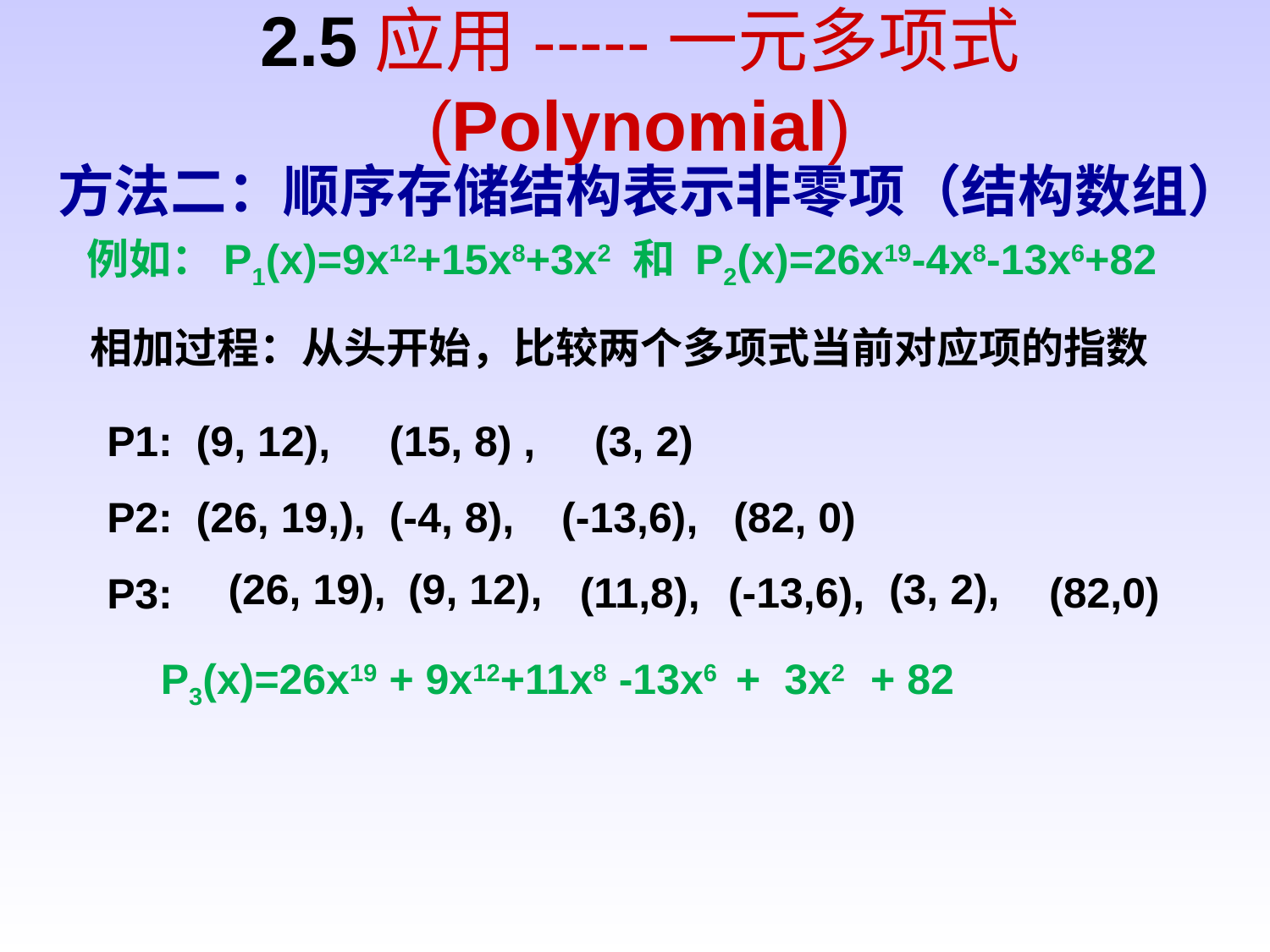

# 2.5应用-----一元多项式 (Polynomial)
方法二：顺序存储结构表示非零项（结构数组）
例如：P1(x)=9x12+15x8+3x2 和 P2(x)=26x19-4x8-13x6+82
相加过程：从头开始，比较两个多项式当前对应项的指数
P1:  (9, 12),     (15, 8) ,     (3, 2)
P2:  (26, 19,),  (-4, 8),    (-13,6),   (82, 0)
P3:
(26, 19),
(9, 12),
(3, 2),
(11,8),
(-13,6),
(82,0)
P3(x)=26x19 + 9x12+11x8 -13x6  +  3x2   + 82